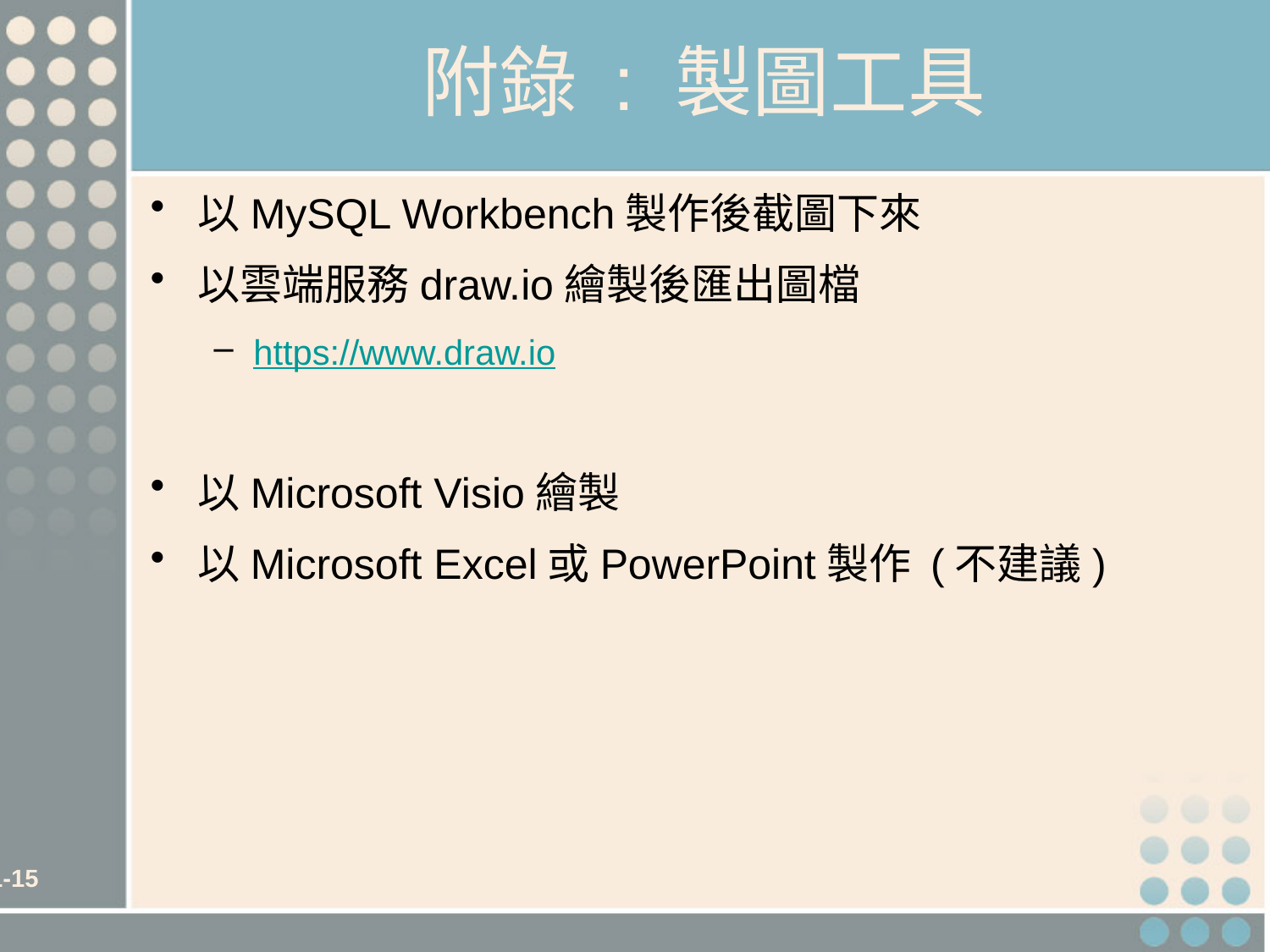

# 附錄 : 製圖工具
以MySQL Workbench製作後截圖下來
以雲端服務draw.io繪製後匯出圖檔
https://www.draw.io

以Microsoft Visio繪製
以Microsoft Excel或PowerPoint製作 (不建議)